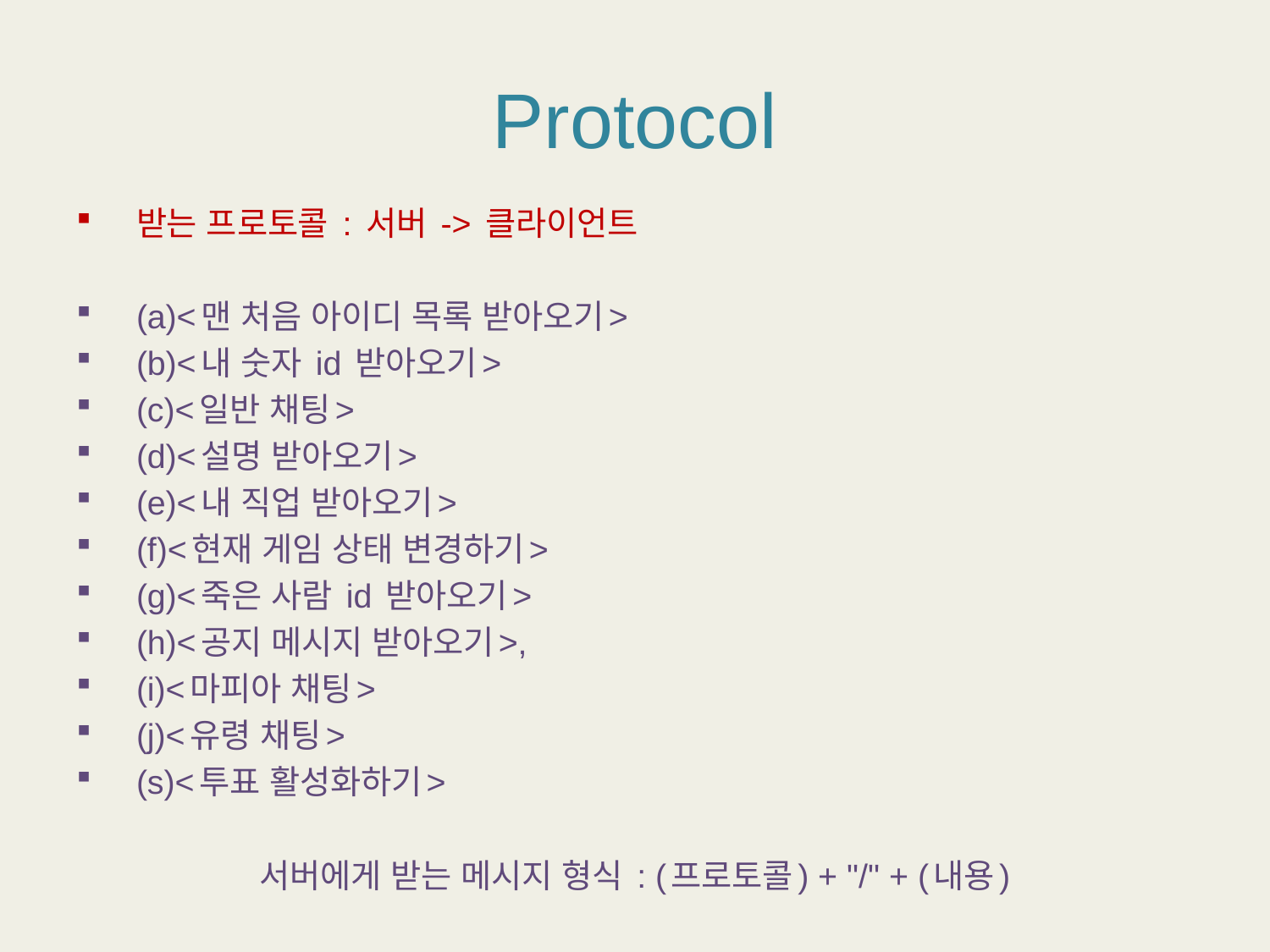

# Protocol
받는 프로토콜 : 서버 -> 클라이언트

(a)<맨 처음 아이디 목록 받아오기>
(b)<내 숫자 id 받아오기>
(c)<일반 채팅>
(d)<설명 받아오기>
(e)<내 직업 받아오기>
(f)<현재 게임 상태 변경하기>
(g)<죽은 사람 id 받아오기>
(h)<공지 메시지 받아오기>,
(i)<마피아 채팅>
(j)<유령 채팅>
(s)<투표 활성화하기>

서버에게 받는 메시지 형식 : (프로토콜) + "/" + (내용)